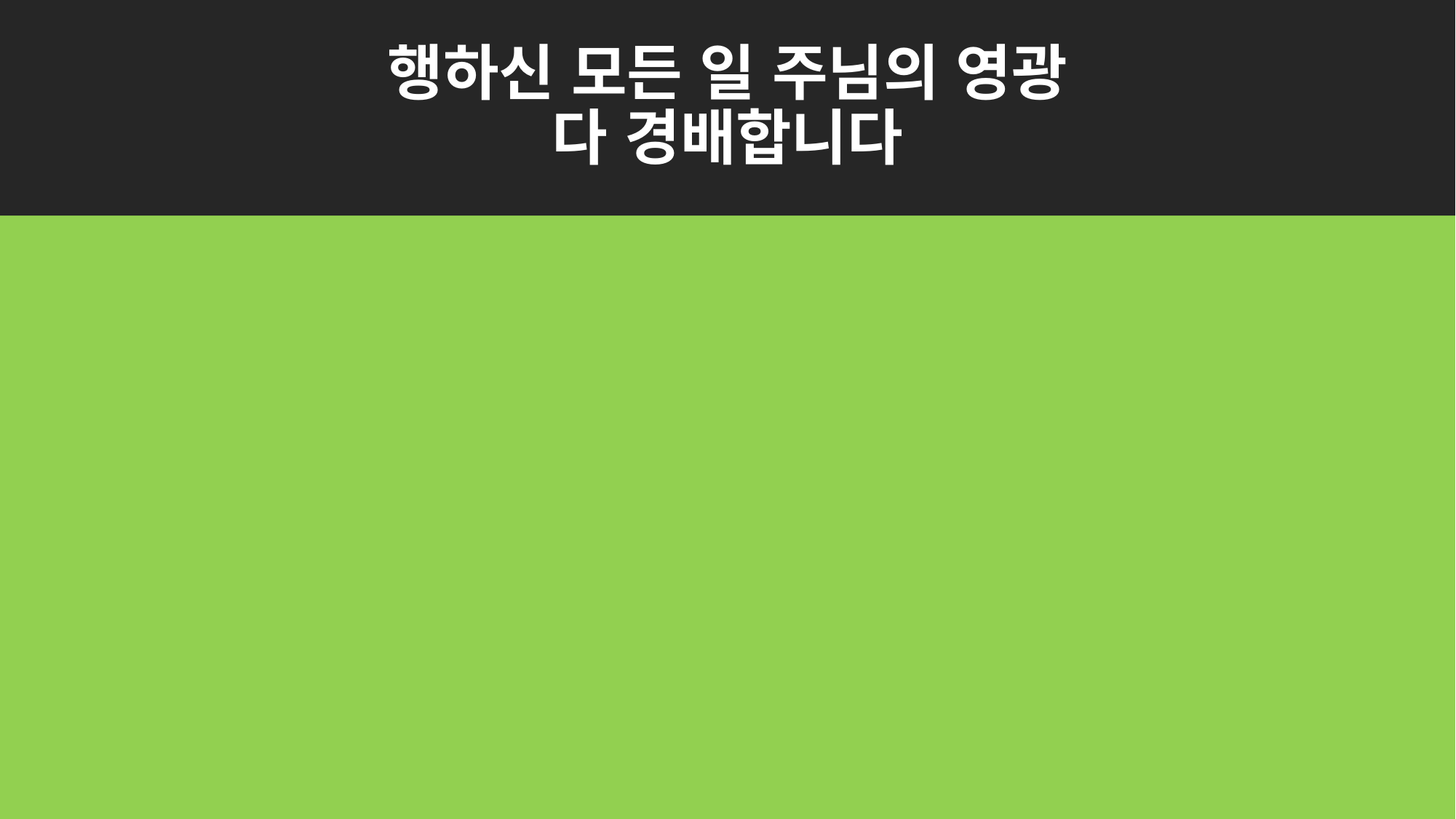

# 행하신 모든 일 주님의 영광 다 경배합니다